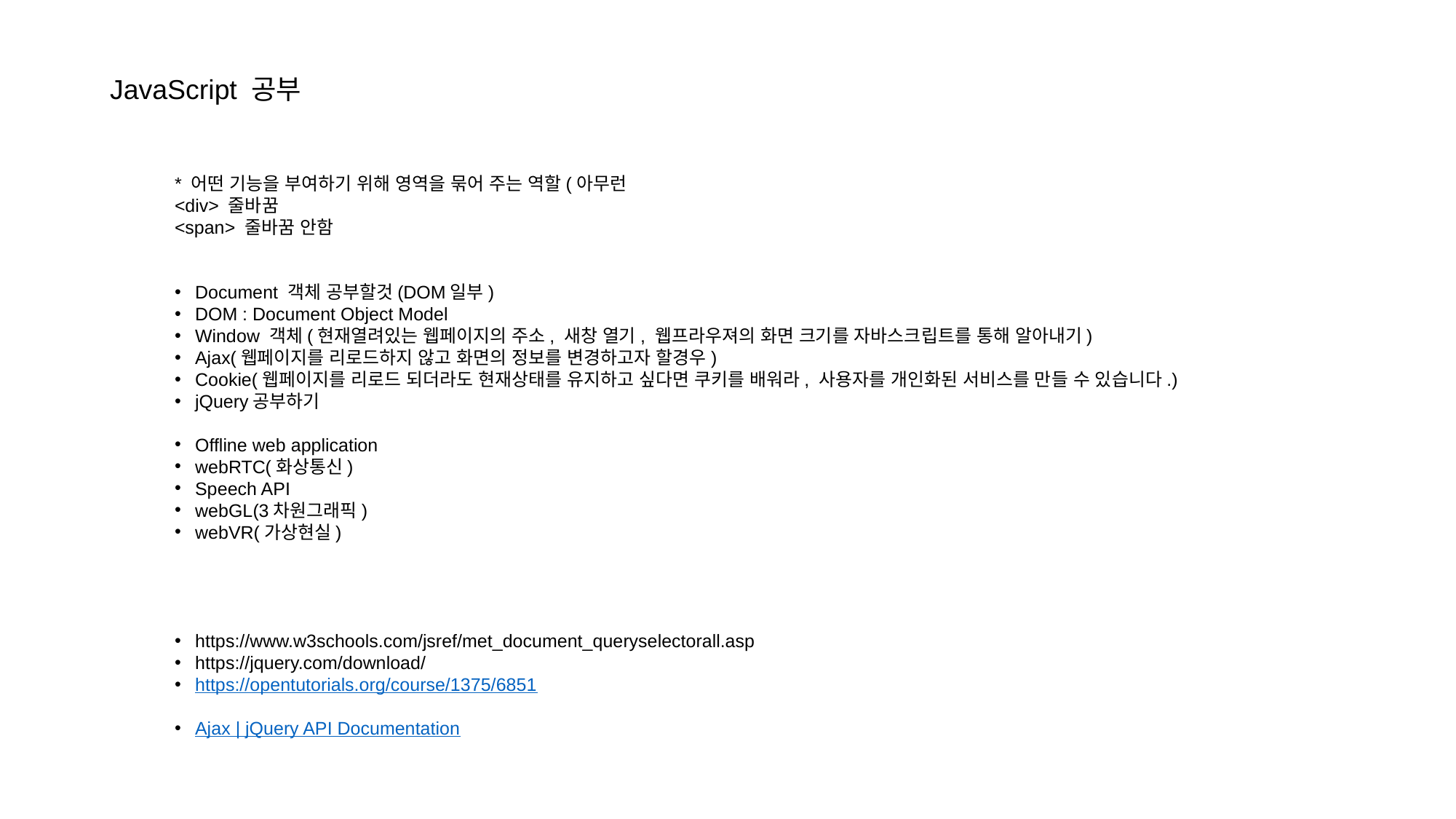

JavaScript 공부
* 어떤 기능을 부여하기 위해 영역을 묶어 주는 역할(아무런
<div> 줄바꿈
<span> 줄바꿈 안함

Document 객체 공부할것(DOM일부)
DOM : Document Object Model
Window 객체(현재열려있는 웹페이지의 주소, 새창 열기, 웹프라우져의 화면 크기를 자바스크립트를 통해 알아내기)
Ajax(웹페이지를 리로드하지 않고 화면의 정보를 변경하고자 할경우)
Cookie(웹페이지를 리로드 되더라도 현재상태를 유지하고 싶다면 쿠키를 배워라, 사용자를 개인화된 서비스를 만들 수 있습니다.)
jQuery공부하기

Offline web application
webRTC(화상통신)
Speech API
webGL(3차원그래픽)
webVR(가상현실)

https://www.w3schools.com/jsref/met_document_queryselectorall.asp
https://jquery.com/download/
https://opentutorials.org/course/1375/6851

Ajax | jQuery API Documentation